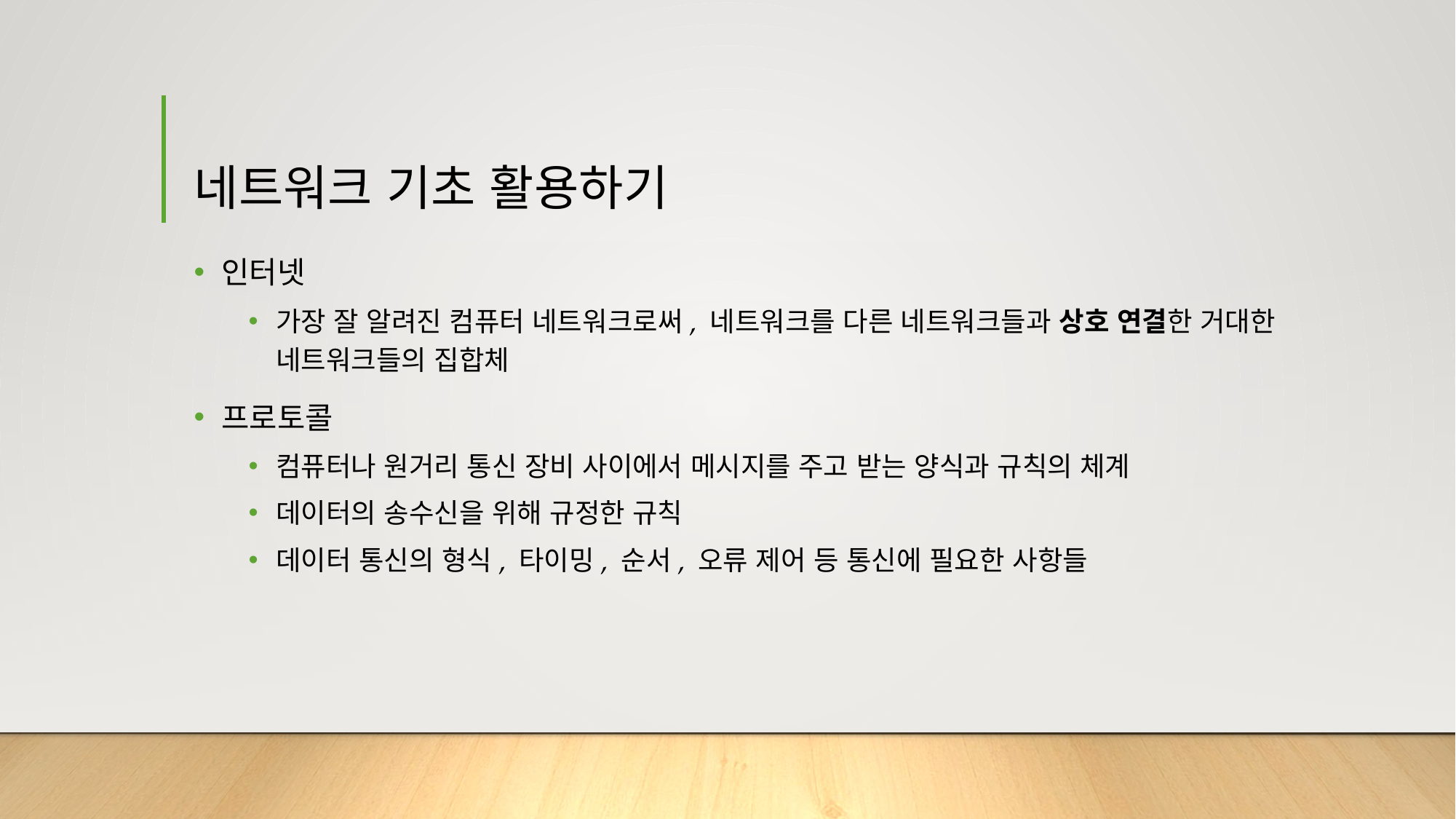

# 네트워크 기초 활용하기
인터넷
가장 잘 알려진 컴퓨터 네트워크로써, 네트워크를 다른 네트워크들과 상호 연결한 거대한 네트워크들의 집합체
프로토콜
컴퓨터나 원거리 통신 장비 사이에서 메시지를 주고 받는 양식과 규칙의 체계
데이터의 송수신을 위해 규정한 규칙
데이터 통신의 형식, 타이밍, 순서, 오류 제어 등 통신에 필요한 사항들